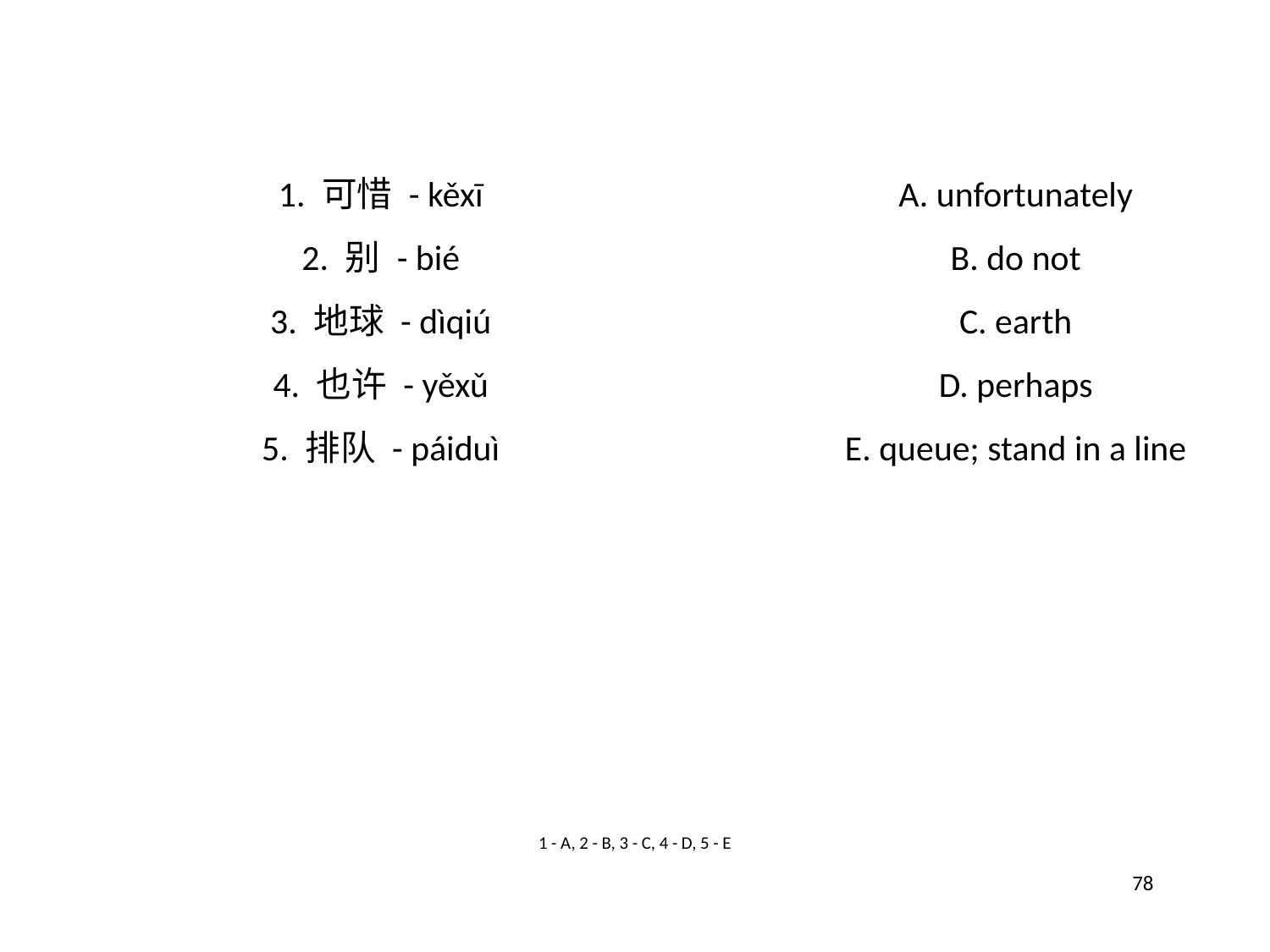

1. 可惜 - kěxī

A. unfortunately

2. 别 - bié

B. do not

3. 地球 - dìqiú

C. earth

4. 也许 - yěxǔ

D. perhaps

5. 排队 - páiduì

E. queue; stand in a line
1 - A, 2 - B, 3 - C, 4 - D, 5 - E

78